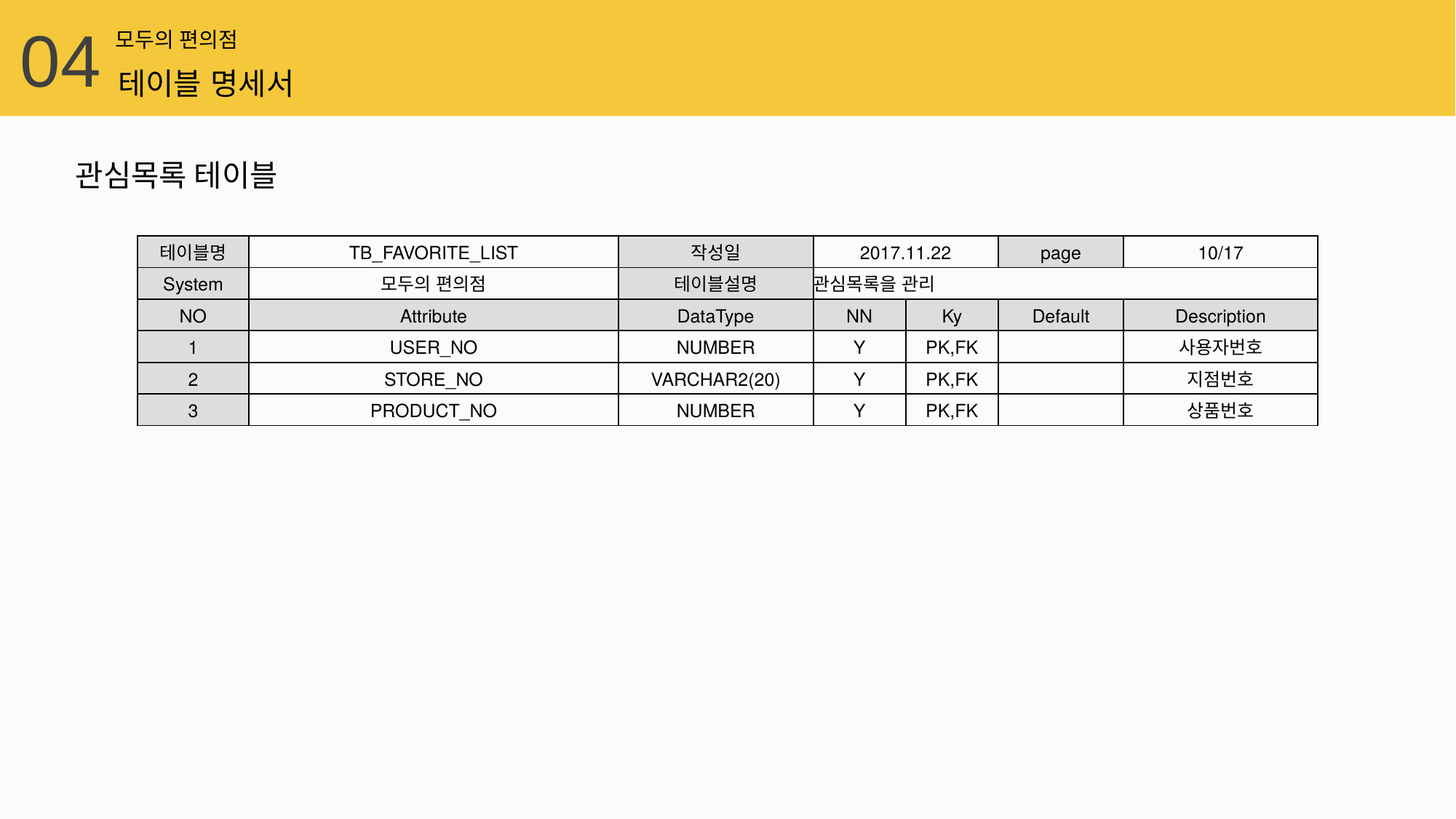

04
모두의 편의점
테이블 명세서
관심목록 테이블
| 테이블명 | TB\_FAVORITE\_LIST | 작성일 | 2017.11.22 |  | page | 10/17 |
| --- | --- | --- | --- | --- | --- | --- |
| System | 모두의 편의점 | 테이블설명 | 관심목록을 관리 |  |  |  |
| NO | Attribute | DataType | NN | Ky | Default | Description |
| 1 | USER\_NO | NUMBER | Y | PK,FK |  | 사용자번호 |
| 2 | STORE\_NO | VARCHAR2(20) | Y | PK,FK |  | 지점번호 |
| 3 | PRODUCT\_NO | NUMBER | Y | PK,FK |  | 상품번호 |